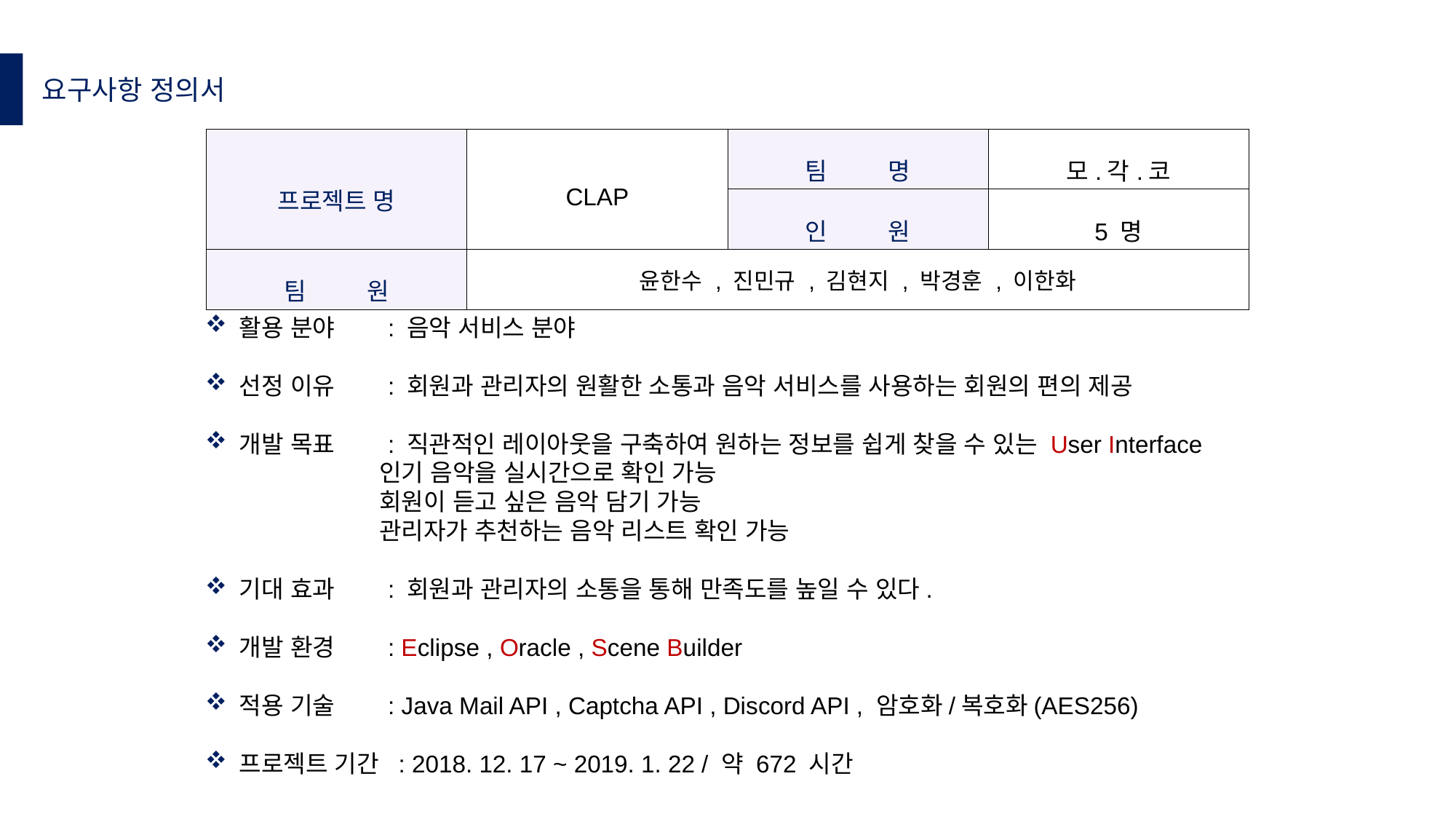

요구사항 정의서
| 프로젝트 명 | CLAP | 팀 명 | 모.각.코 |
| --- | --- | --- | --- |
|  |  | 인 원 | 5 명 |
| 팀 원 | 윤한수 , 진민규 , 김현지 , 박경훈 , 이한화 |  |  |
활용 분야       : 음악 서비스 분야

선정 이유       : 회원과 관리자의 원활한 소통과 음악 서비스를 사용하는 회원의 편의 제공

개발 목표       : 직관적인 레이아웃을 구축하여 원하는 정보를 쉽게 찾을 수 있는 User Interface
                         인기 음악을 실시간으로 확인 가능
                         회원이 듣고 싶은 음악 담기 가능
                         관리자가 추천하는 음악 리스트 확인 가능

기대 효과       : 회원과 관리자의 소통을 통해 만족도를 높일 수 있다.

개발 환경       : Eclipse , Oracle , Scene Builder

적용 기술       : Java Mail API , Captcha API , Discord API , 암호화/복호화(AES256)

프로젝트 기간  : 2018. 12. 17 ~ 2019. 1. 22 / 약 672 시간